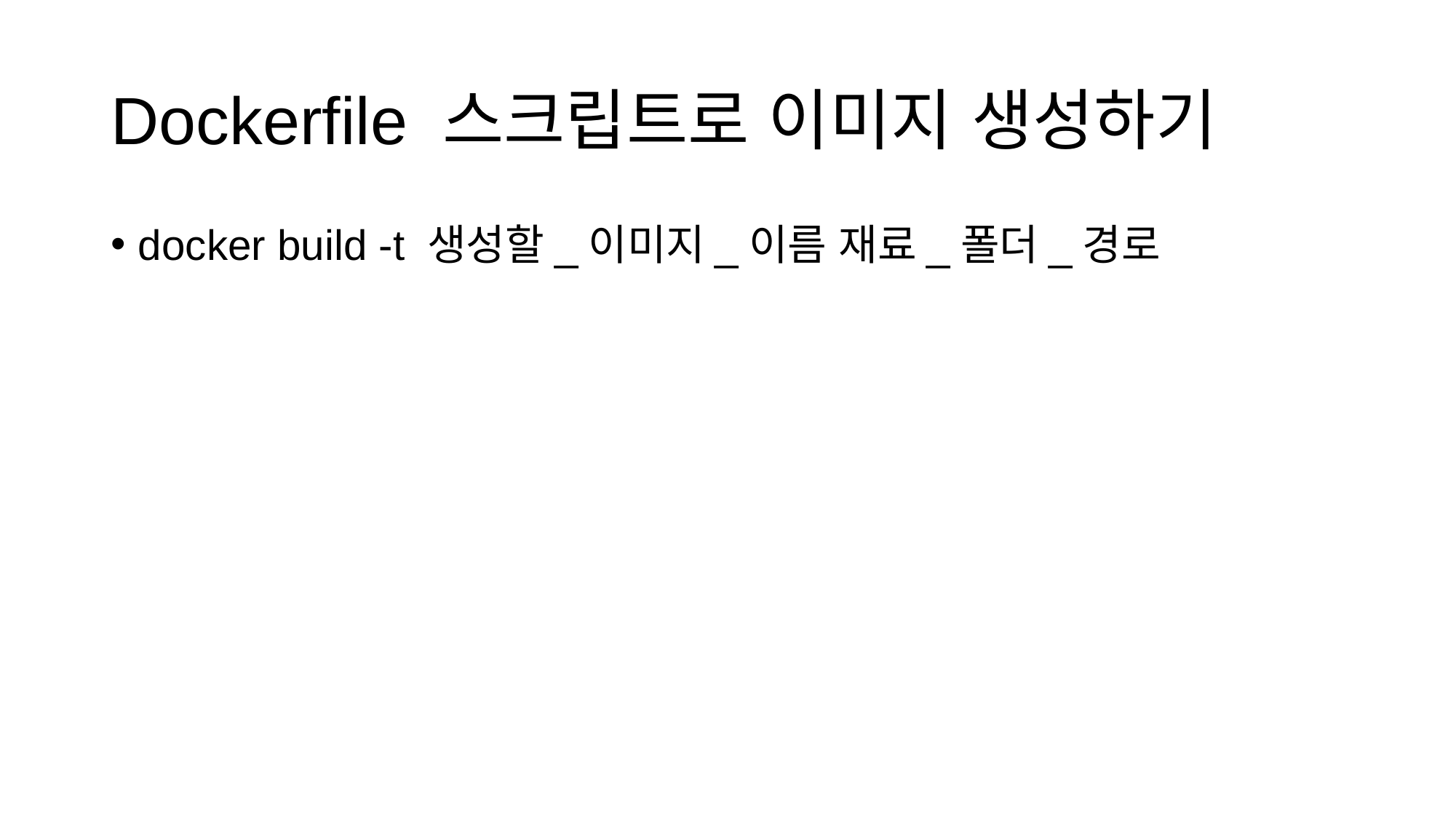

# Dockerfile 스크립트로 이미지 생성하기
docker build -t 생성할_이미지_이름 재료_폴더_경로